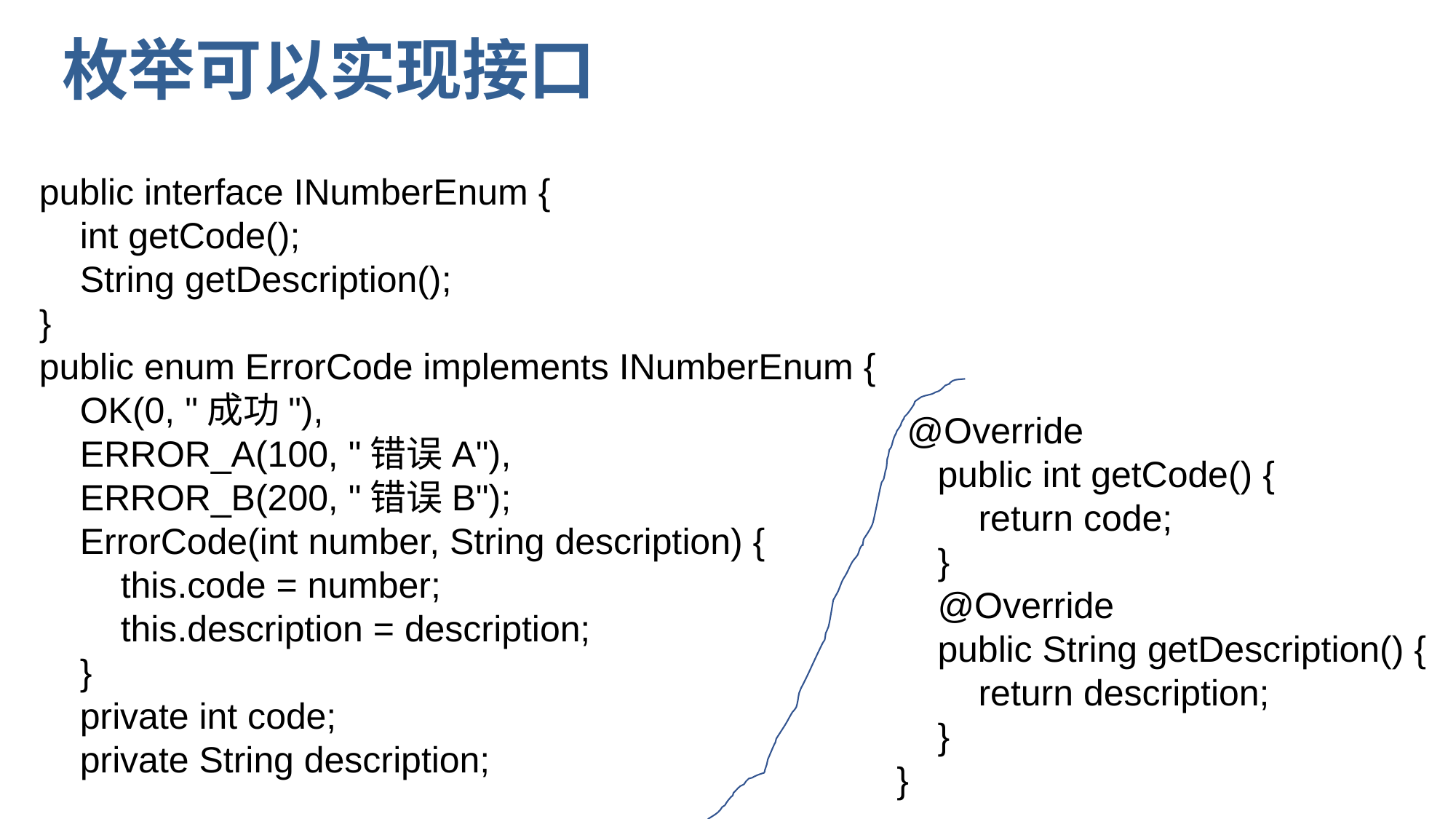

# 枚举可以实现接口
public interface INumberEnum {
    int getCode();
    String getDescription();
}
public enum ErrorCode implements INumberEnum {
    OK(0, "成功"),
    ERROR_A(100, "错误A"),
    ERROR_B(200, "错误B");
    ErrorCode(int number, String description) {
        this.code = number;
        this.description = description;
    }
    private int code;
    private String description;

 @Override
    public int getCode() {
        return code;
    }
    @Override
    public String getDescription() {
        return description;
    }
}